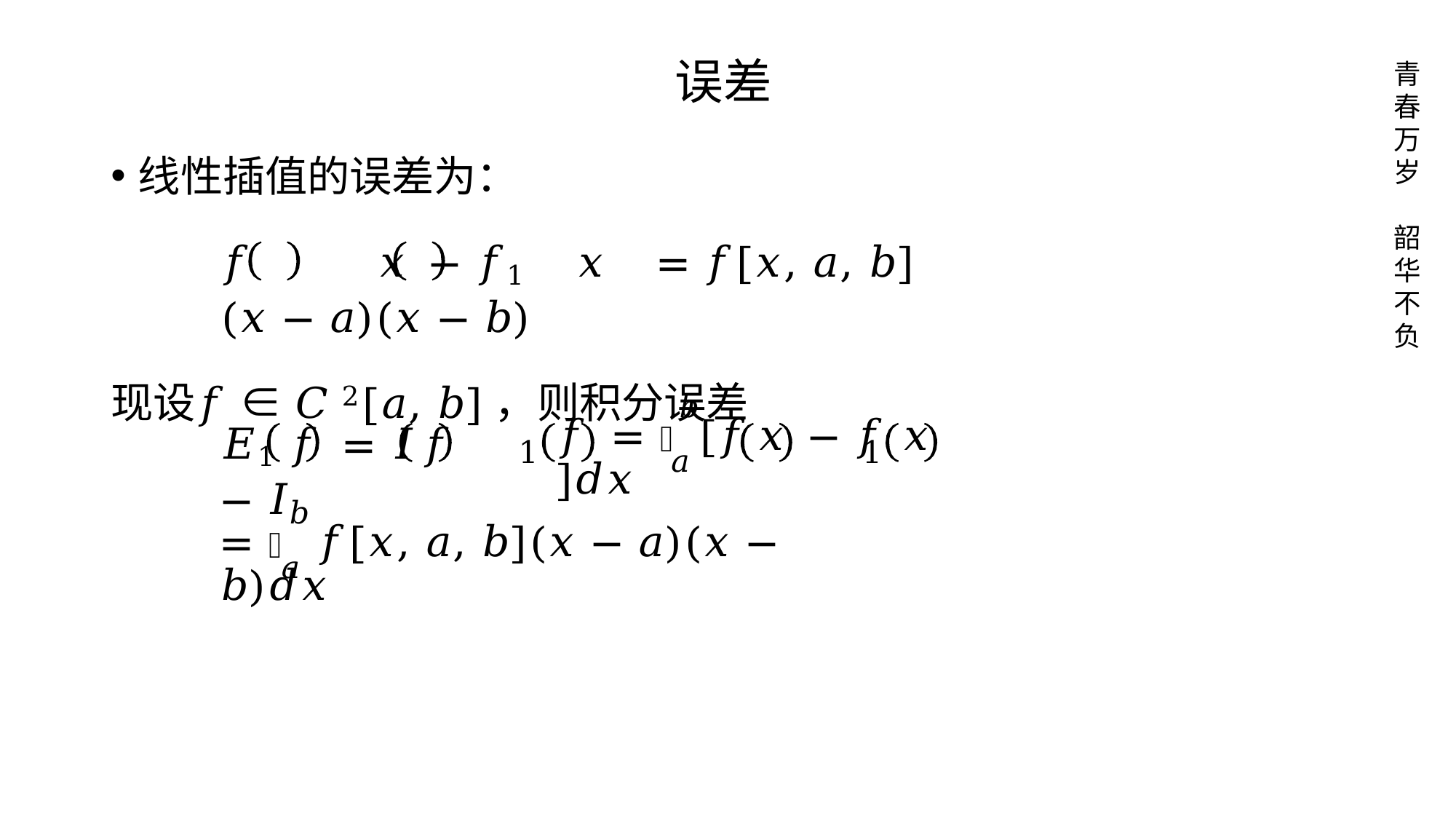

# 误差
青 春 万 岁
线性插值的误差为：
𝑓	𝑥	− 𝑓1	𝑥	= 𝑓[𝑥, 𝑎, 𝑏](𝑥 − 𝑎)(𝑥 − 𝑏)
现设𝑓 ∈ 𝐶2[𝑎, 𝑏]，则积分误差
韶 华 不 负

𝑏
𝑓	= ׬	[𝑓	𝑥	− 𝑓	𝑥	]𝑑𝑥
𝐸1	𝑓	= 𝐼	𝑓	− 𝐼

1
1
𝑎
𝑏
= ׬	𝑓[𝑥, 𝑎, 𝑏](𝑥 − 𝑎)(𝑥 − 𝑏)𝑑𝑥
𝑎